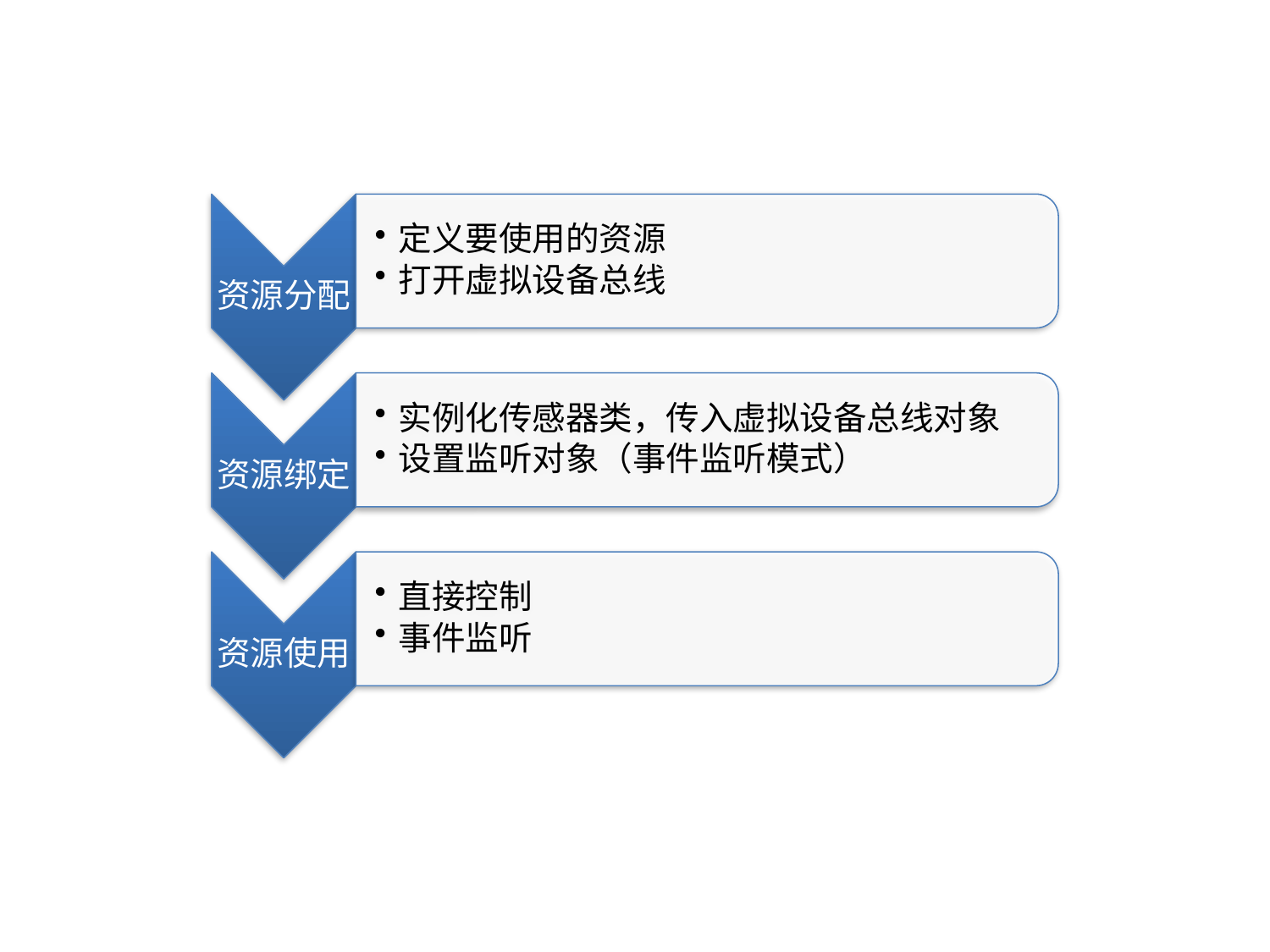

资源分配
定义要使用的资源
打开虚拟设备总线
资源绑定
实例化传感器类，传入虚拟设备总线对象
设置监听对象（事件监听模式）
资源使用
直接控制
事件监听